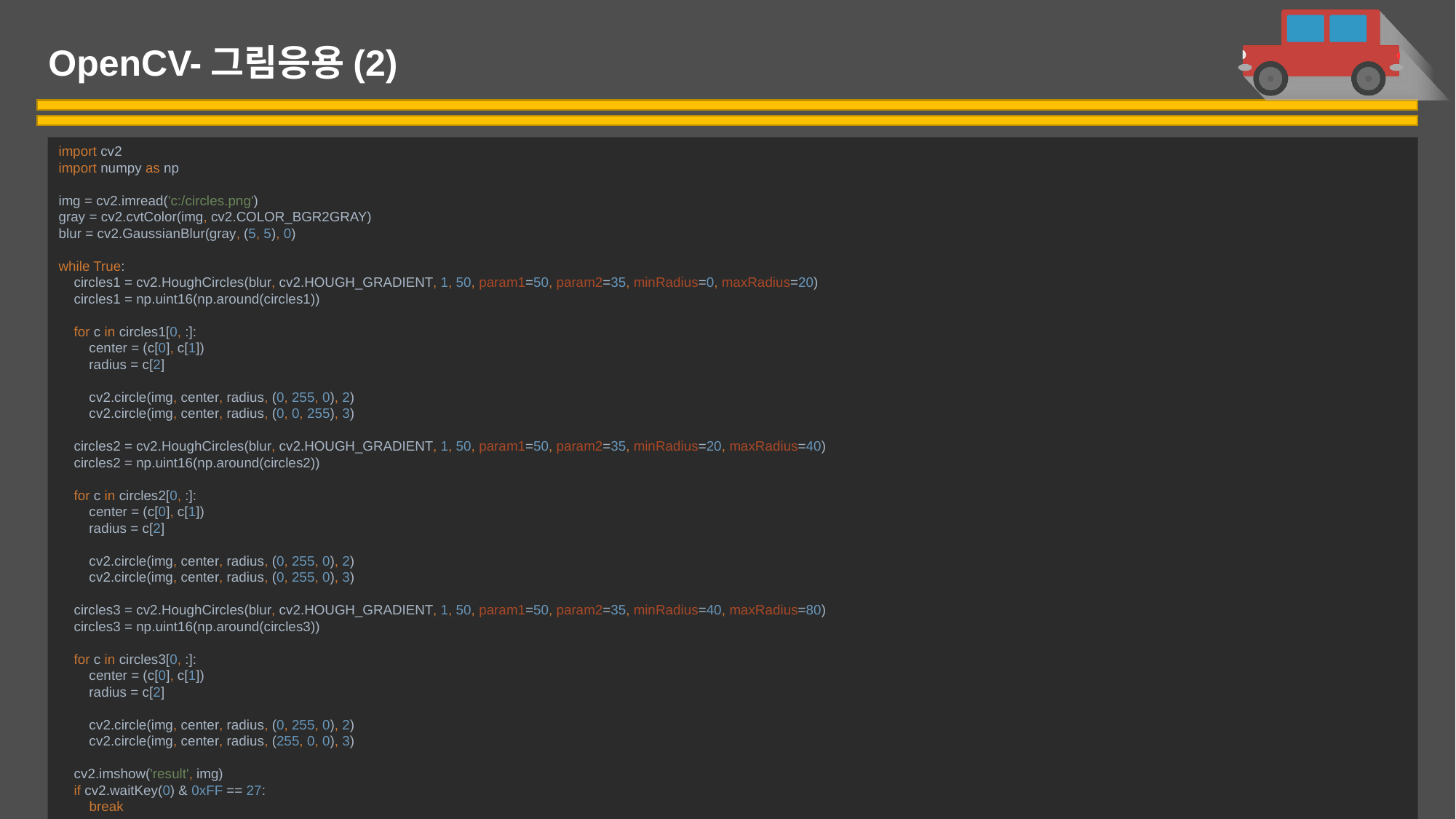

# OpenCV-그림응용(2)
크기가 다른 원 검출
import cv2
import numpy as np
img = cv2.imread('c:/circles.png')
gray = cv2.cvtColor(img, cv2.COLOR_BGR2GRAY)
blur = cv2.GaussianBlur(gray, (5, 5), 0)
while True:
    circles1 = cv2.HoughCircles(blur, cv2.HOUGH_GRADIENT, 1, 50, param1=50, param2=35, minRadius=0, maxRadius=20)
    circles1 = np.uint16(np.around(circles1))
    for c in circles1[0, :]:
        center = (c[0], c[1])
        radius = c[2]
        cv2.circle(img, center, radius, (0, 255, 0), 2)
        cv2.circle(img, center, radius, (0, 0, 255), 3)
    circles2 = cv2.HoughCircles(blur, cv2.HOUGH_GRADIENT, 1, 50, param1=50, param2=35, minRadius=20, maxRadius=40)
    circles2 = np.uint16(np.around(circles2))
    for c in circles2[0, :]:
        center = (c[0], c[1])
        radius = c[2]
        cv2.circle(img, center, radius, (0, 255, 0), 2)
        cv2.circle(img, center, radius, (0, 255, 0), 3)
    circles3 = cv2.HoughCircles(blur, cv2.HOUGH_GRADIENT, 1, 50, param1=50, param2=35, minRadius=40, maxRadius=80)
    circles3 = np.uint16(np.around(circles3))
    for c in circles3[0, :]:
        center = (c[0], c[1])
        radius = c[2]
        cv2.circle(img, center, radius, (0, 255, 0), 2)
        cv2.circle(img, center, radius, (255, 0, 0), 3)
    cv2.imshow('result', img)
    if cv2.waitKey(0) & 0xFF == 27:
        break
cv2.destroyAllWindows()